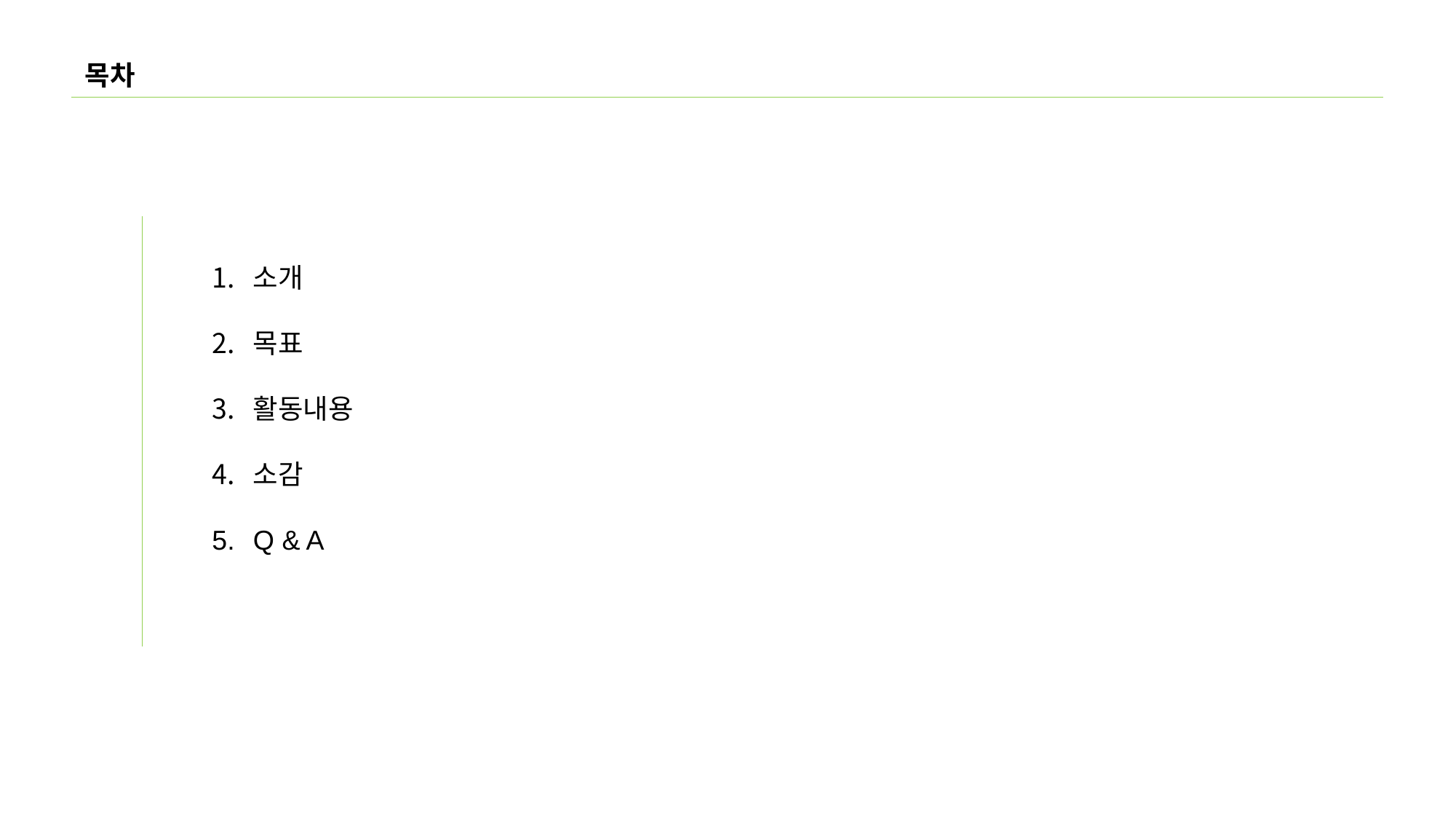

목차
소개

목표

활동내용

소감

Q & A